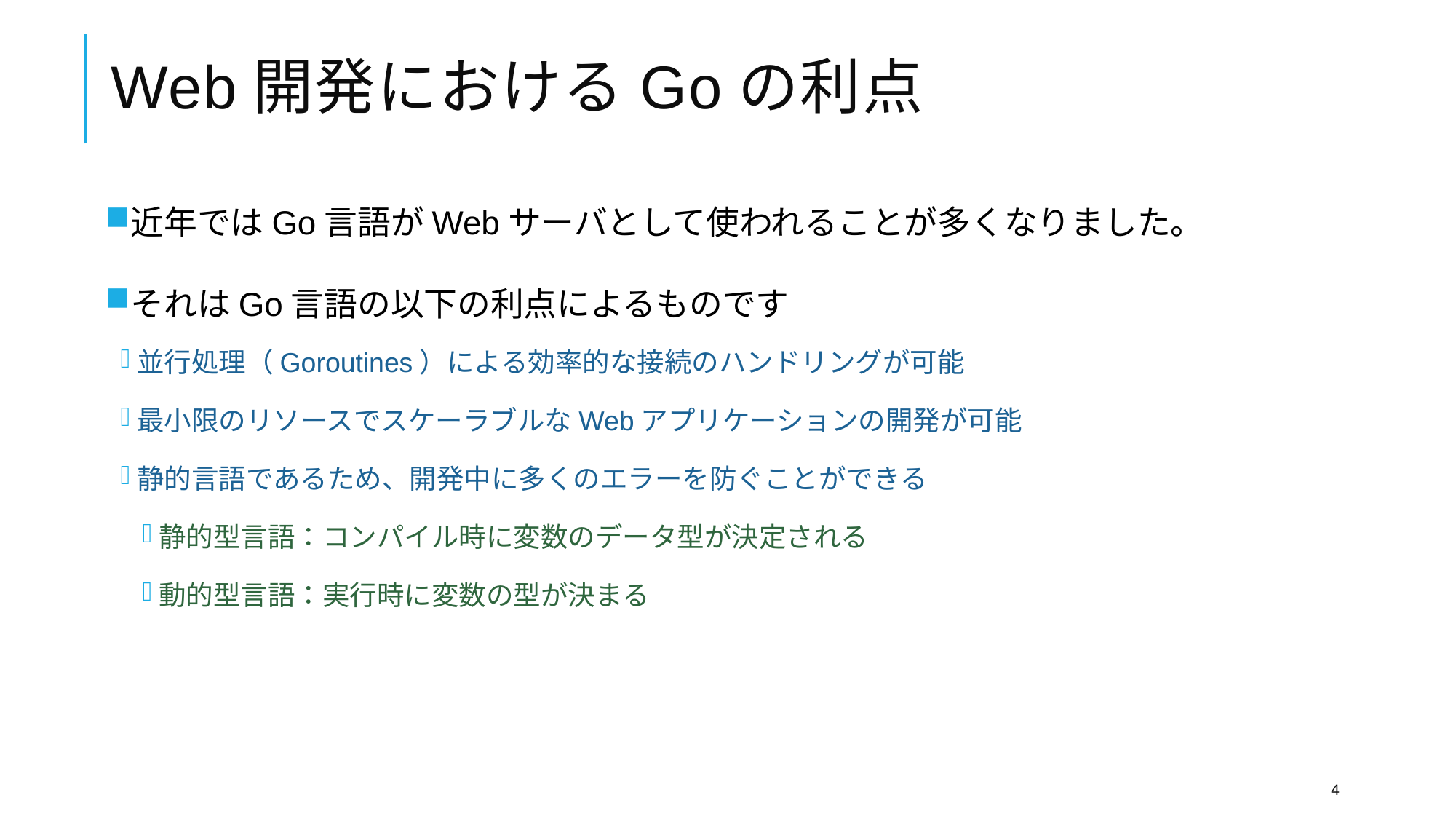

# Web開発におけるGoの利点
近年ではGo言語がWebサーバとして使われることが多くなりました。
それはGo言語の以下の利点によるものです
並行処理（Goroutines）による効率的な接続のハンドリングが可能
最小限のリソースでスケーラブルなWebアプリケーションの開発が可能
静的言語であるため、開発中に多くのエラーを防ぐことができる
静的型言語：コンパイル時に変数のデータ型が決定される
動的型言語：実行時に変数の型が決まる
4